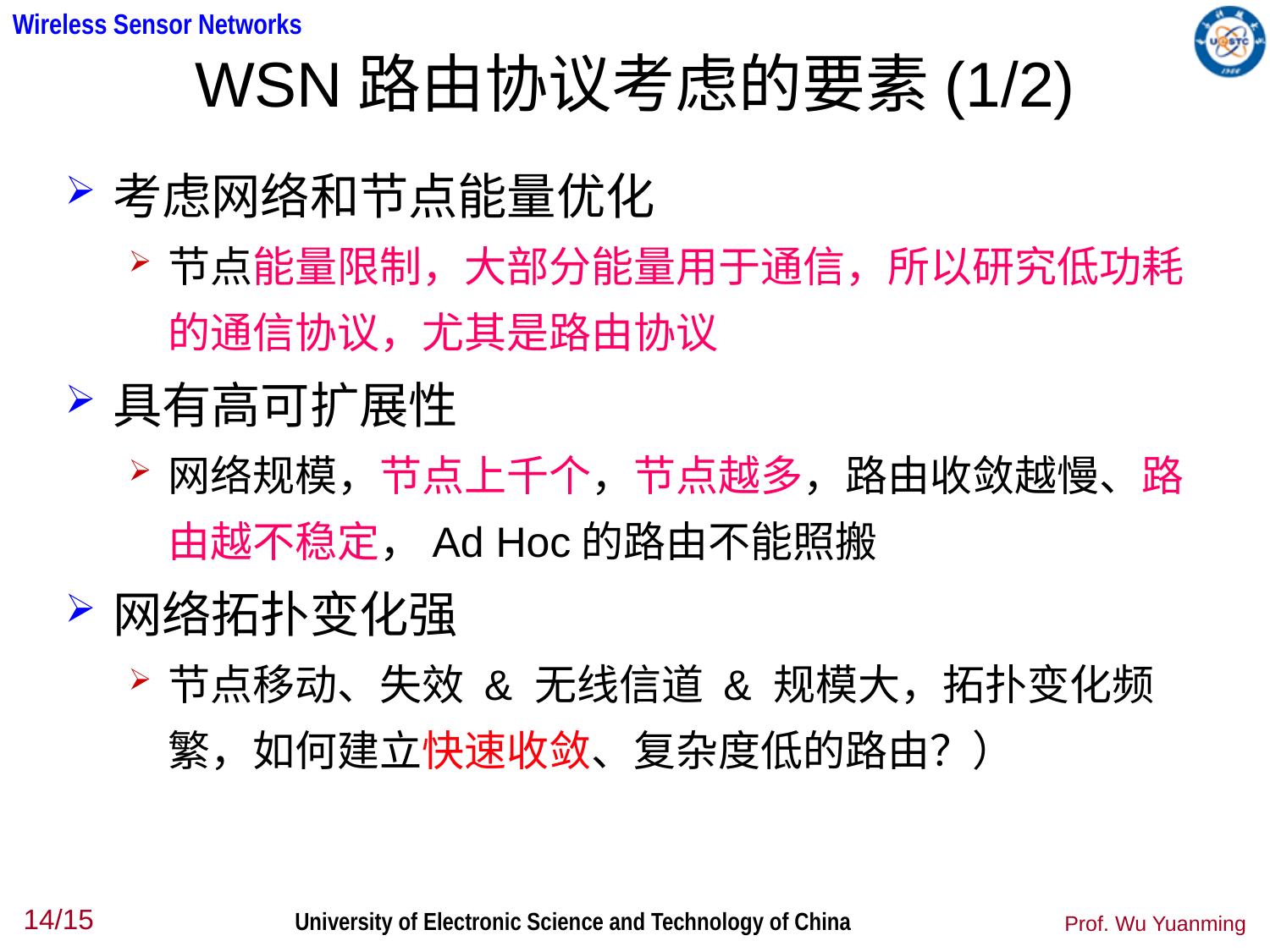

# WSN路由协议考虑的要素(1/2)
考虑网络和节点能量优化
节点能量限制，大部分能量用于通信，所以研究低功耗的通信协议，尤其是路由协议
具有高可扩展性
网络规模，节点上千个，节点越多，路由收敛越慢、路由越不稳定，Ad Hoc的路由不能照搬
网络拓扑变化强
节点移动、失效 & 无线信道 & 规模大，拓扑变化频繁，如何建立快速收敛、复杂度低的路由？）
14/15
Prof. Wu Yuanming